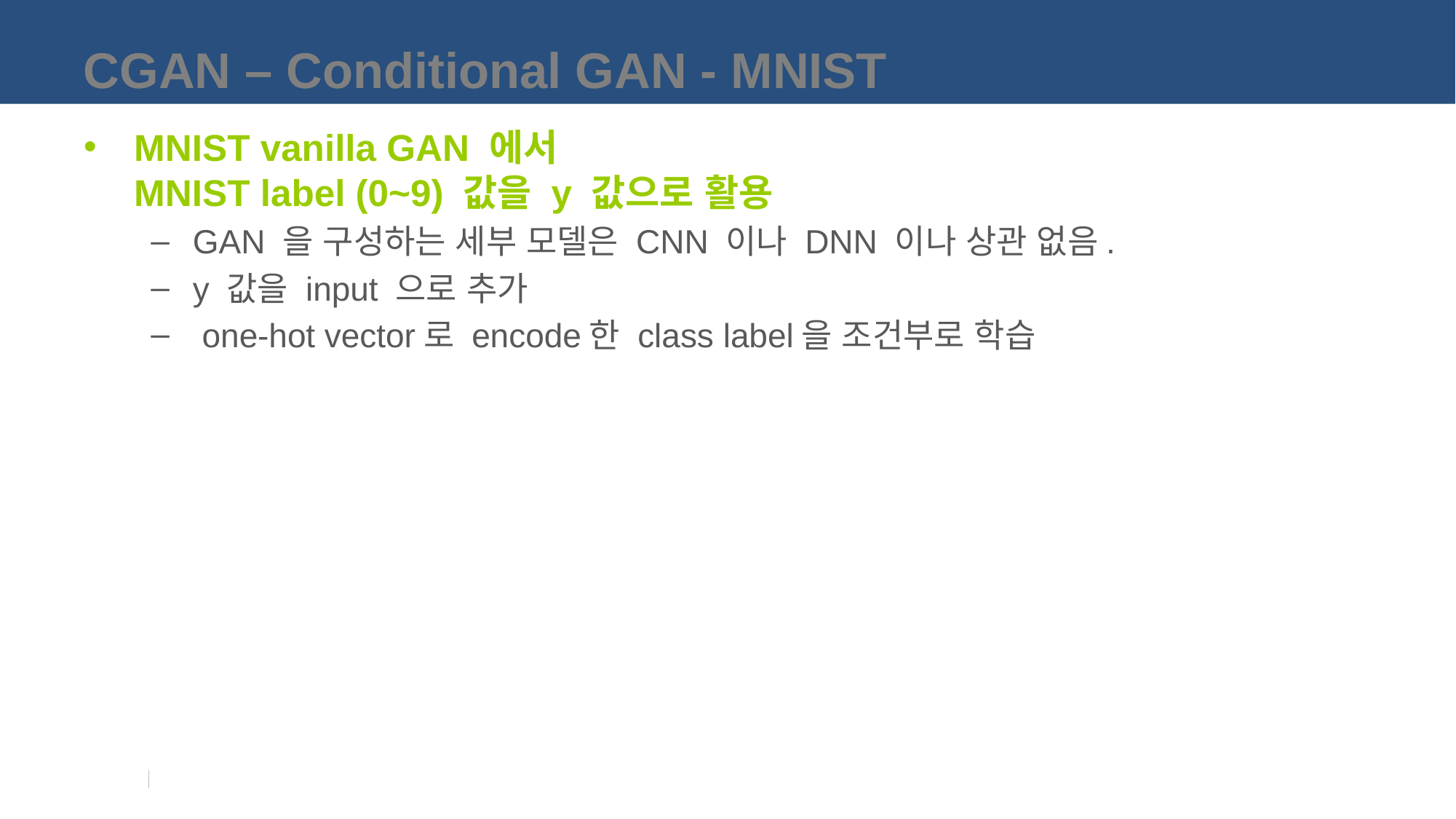

# CGAN – Conditional GAN - MNIST
MNIST vanilla GAN 에서
MNIST label (0~9) 값을 y 값으로 활용
GAN 을 구성하는 세부 모델은 CNN 이나 DNN 이나 상관 없음.
y 값을 input 으로 추가
 one-hot vector로 encode한 class label을 조건부로 학습